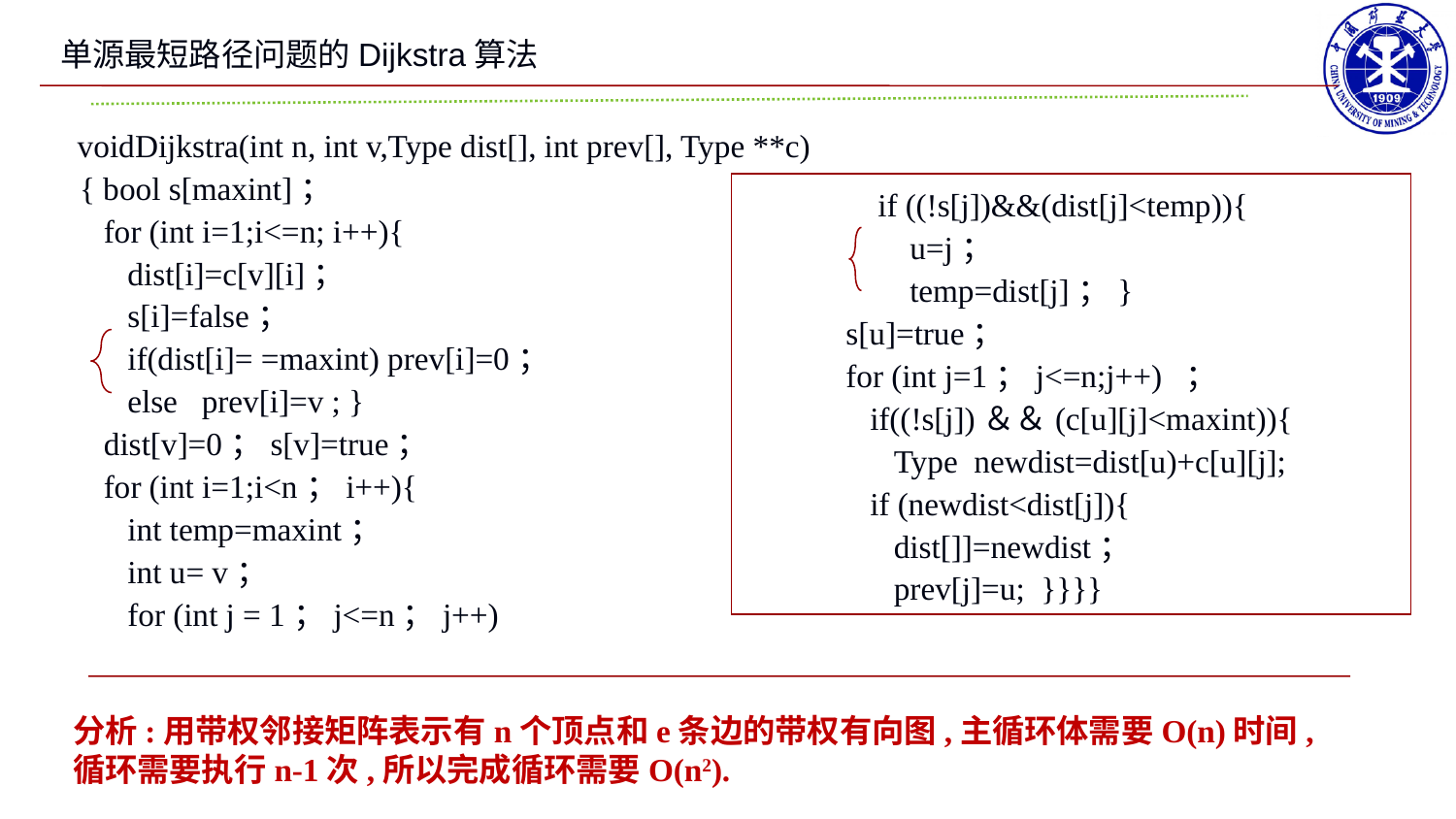

单源最短路径问题的Dijkstra算法

 voidDijkstra(int n, int v,Type dist[], int prev[], Type **c)
 { bool s[maxint]；
    for (int i=1;i<=n; i++){
       dist[i]=c[v][i]；
       s[i]=false；
       if(dist[i]= =maxint) prev[i]=0；
       else   prev[i]=v ; }
    dist[v]=0；s[v]=true；
    for (int i=1;i<n；i++){
       int temp=maxint；
       int u= v；
       for (int j = 1；j<=n；j++)
      if ((!s[j])&&(dist[j]<temp)){
          u=j；
          temp=dist[j]；}
  s[u]=true；
  for (int j=1；j<=n;j++)  ；
     if((!s[j])＆＆(c[u][j]<maxint)){
        Type  newdist=dist[u)+c[u][j];
     if (newdist<dist[j]){
        dist[]]=newdist；
        prev[j]=u;  }}}}

分析:用带权邻接矩阵表示有n个顶点和e条边的带权有向图,主循环体需要O(n)时间,循环需要执行n-1次,所以完成循环需要O(n2).